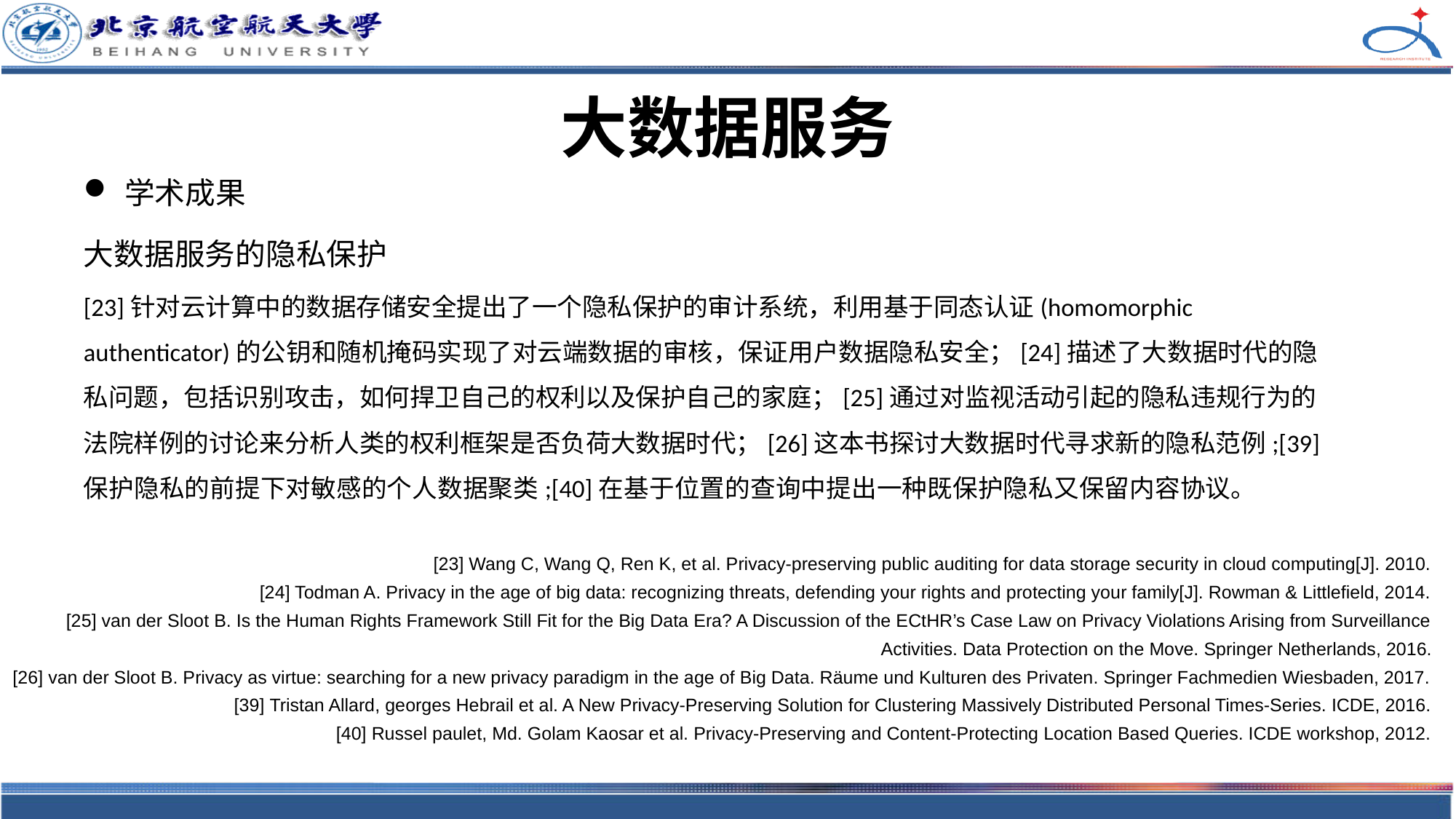

# 大数据服务
学术成果
大数据服务的隐私保护
[23]针对云计算中的数据存储安全提出了一个隐私保护的审计系统，利用基于同态认证(homomorphic authenticator)的公钥和随机掩码实现了对云端数据的审核，保证用户数据隐私安全；[24]描述了大数据时代的隐私问题，包括识别攻击，如何捍卫自己的权利以及保护自己的家庭；[25]通过对监视活动引起的隐私违规行为的法院样例的讨论来分析人类的权利框架是否负荷大数据时代；[26]这本书探讨大数据时代寻求新的隐私范例;[39]保护隐私的前提下对敏感的个人数据聚类;[40]在基于位置的查询中提出一种既保护隐私又保留内容协议。

[23] Wang C, Wang Q, Ren K, et al. Privacy-preserving public auditing for data storage security in cloud computing[J]. 2010.
[24] Todman A. Privacy in the age of big data: recognizing threats, defending your rights and protecting your family[J]. Rowman & Littlefield, 2014.
[25] van der Sloot B. Is the Human Rights Framework Still Fit for the Big Data Era? A Discussion of the ECtHR’s Case Law on Privacy Violations Arising from Surveillance Activities. Data Protection on the Move. Springer Netherlands, 2016.
[26] van der Sloot B. Privacy as virtue: searching for a new privacy paradigm in the age of Big Data. Räume und Kulturen des Privaten. Springer Fachmedien Wiesbaden, 2017.
[39] Tristan Allard, georges Hebrail et al. A New Privacy-Preserving Solution for Clustering Massively Distributed Personal Times-Series. ICDE, 2016.
[40] Russel paulet, Md. Golam Kaosar et al. Privacy-Preserving and Content-Protecting Location Based Queries. ICDE workshop, 2012.